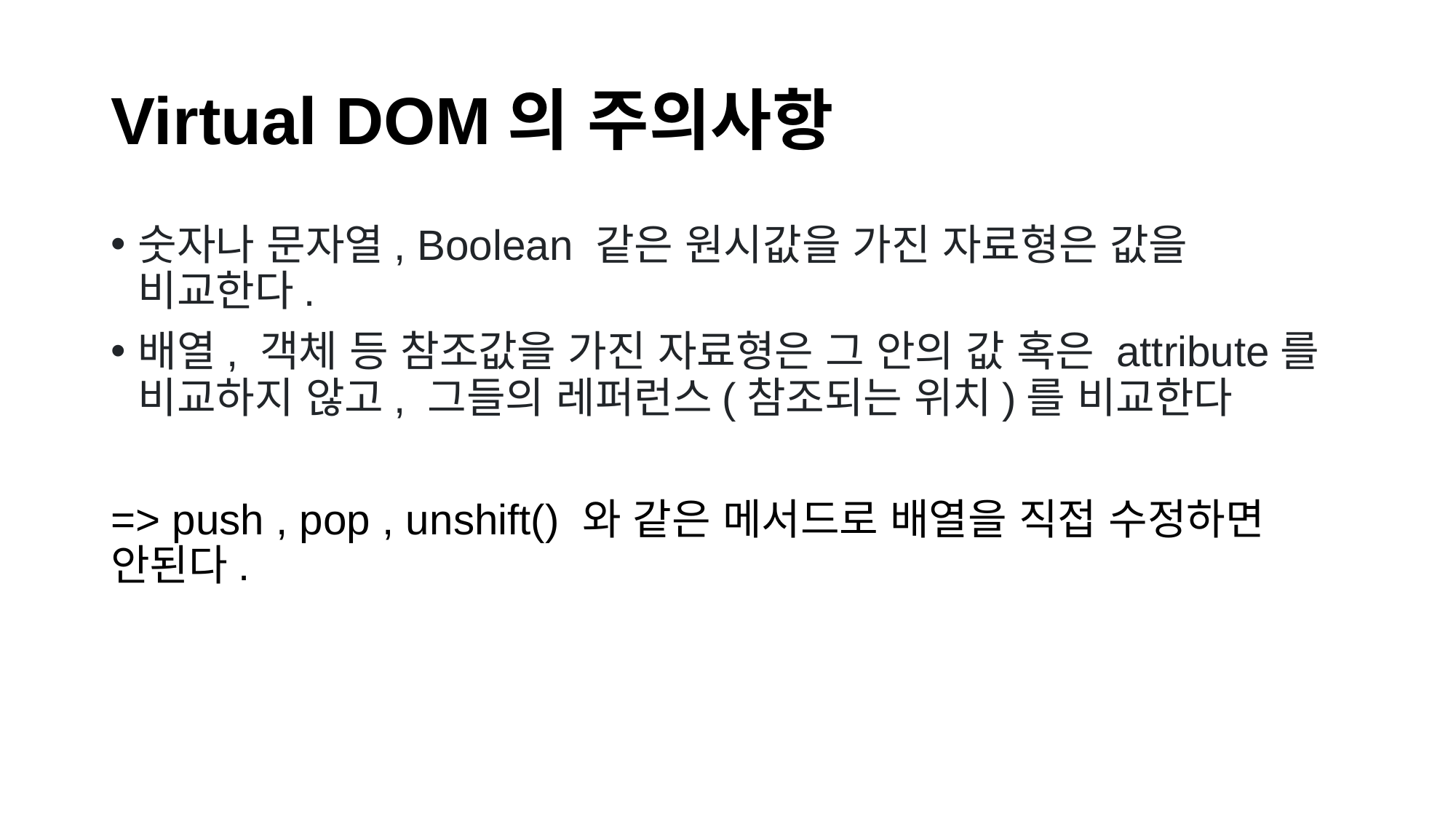

# Virtual DOM의 주의사항
숫자나 문자열, Boolean 같은 원시값을 가진 자료형은 값을 비교한다.
배열, 객체 등 참조값을 가진 자료형은 그 안의 값 혹은 attribute를 비교하지 않고, 그들의 레퍼런스(참조되는 위치)를 비교한다

=> push , pop , unshift() 와 같은 메서드로 배열을 직접 수정하면 안된다.